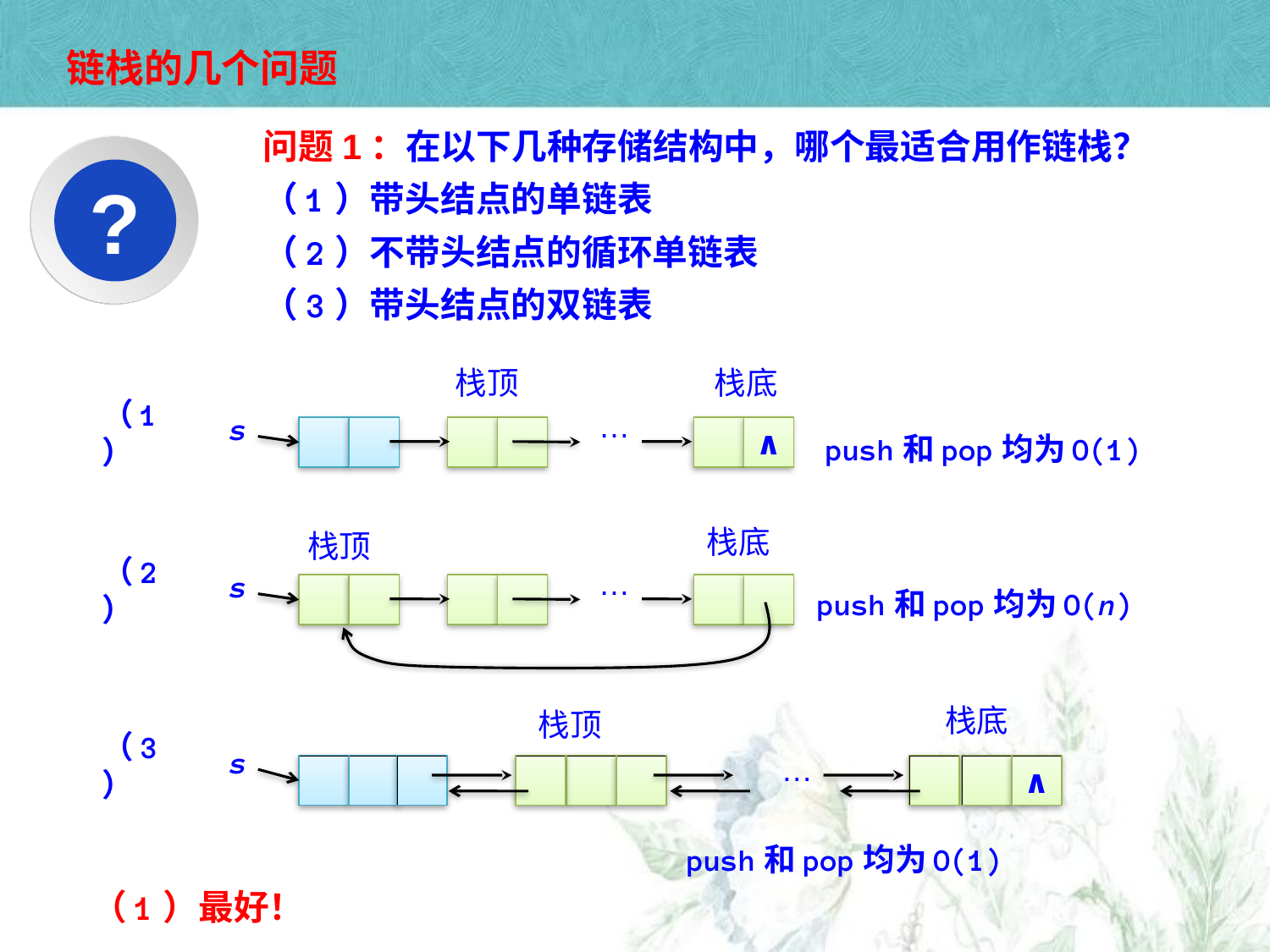

链栈的几个问题
问题1：在以下几种存储结构中，哪个最适合用作链栈？
（1）带头结点的单链表
（2）不带头结点的循环单链表
（3）带头结点的双链表

?
栈顶
栈底
（1）
s
…
push和pop均为O(1)

∧

栈底
栈顶
（2）
s
push和pop均为O(n)
…

栈底
栈顶
（3）
s
…

∧

push和pop均为O(1)
（1）最好！